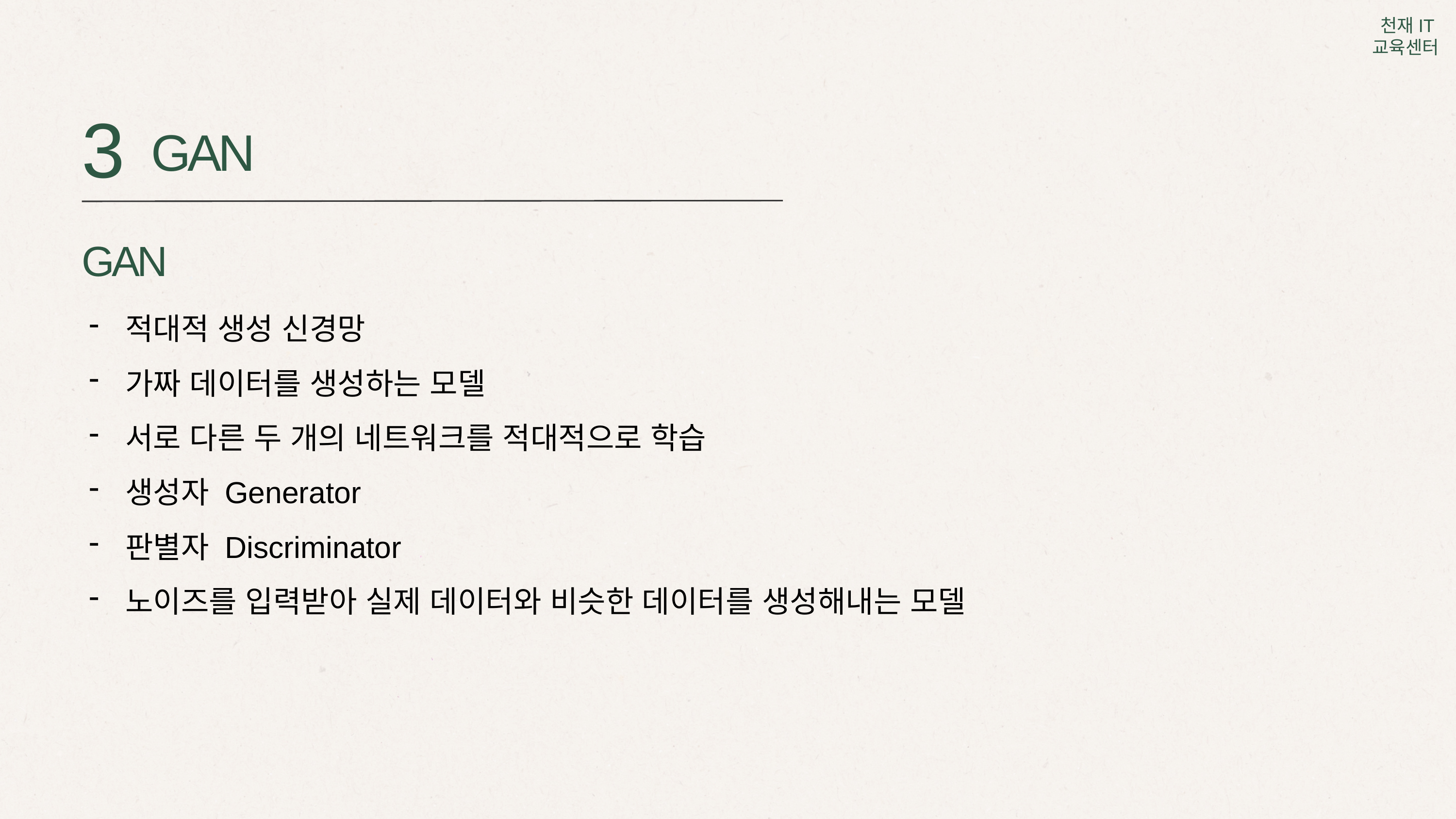

3
GAN

GAN
적대적 생성 신경망
가짜 데이터를 생성하는 모델
서로 다른 두 개의 네트워크를 적대적으로 학습
생성자 Generator
판별자 Discriminator
노이즈를 입력받아 실제 데이터와 비슷한 데이터를 생성해내는 모델